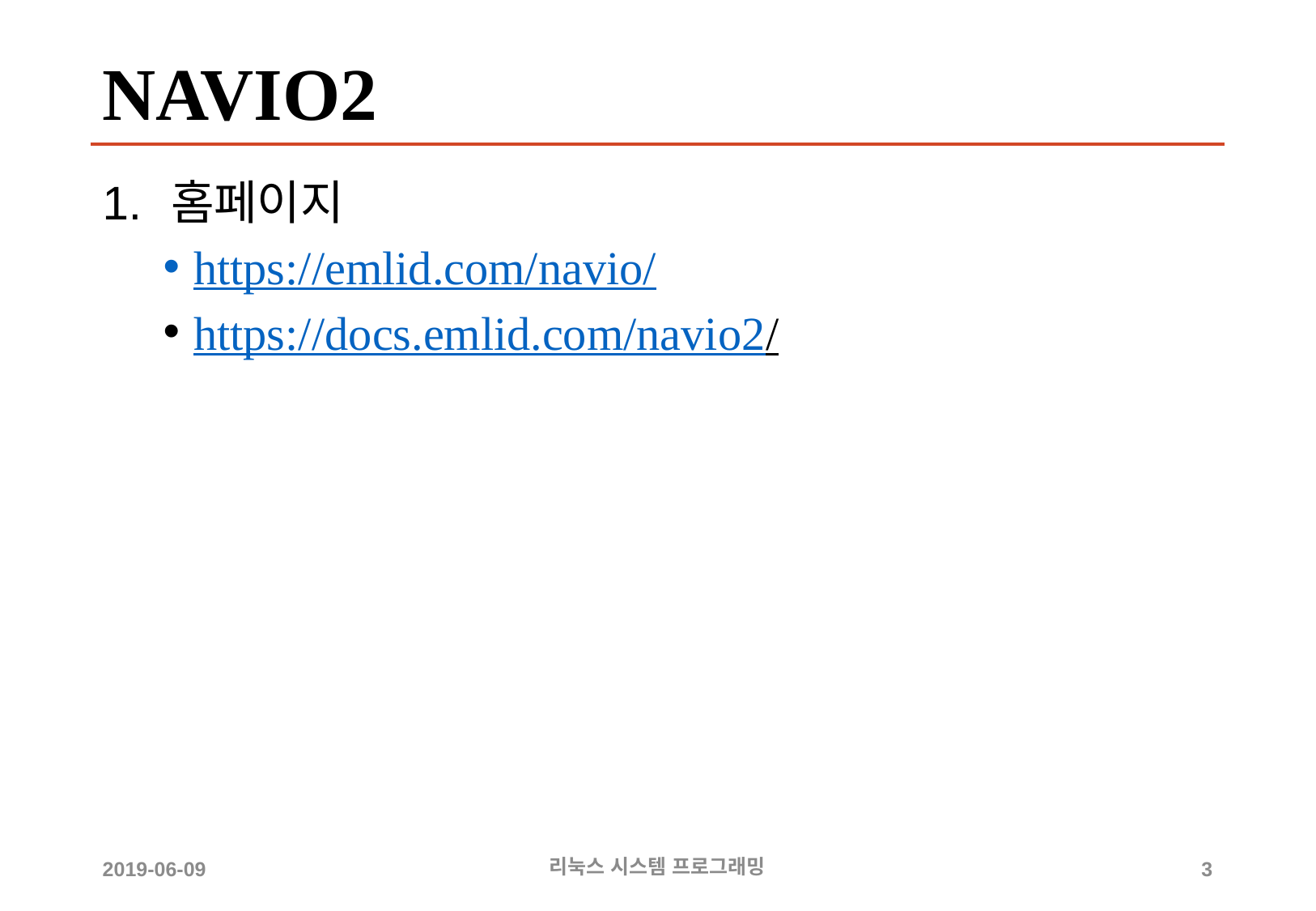

# NAVIO2
홈페이지
https://emlid.com/navio/
https://docs.emlid.com/navio2/

2019-06-09
리눅스 시스템 프로그래밍
3